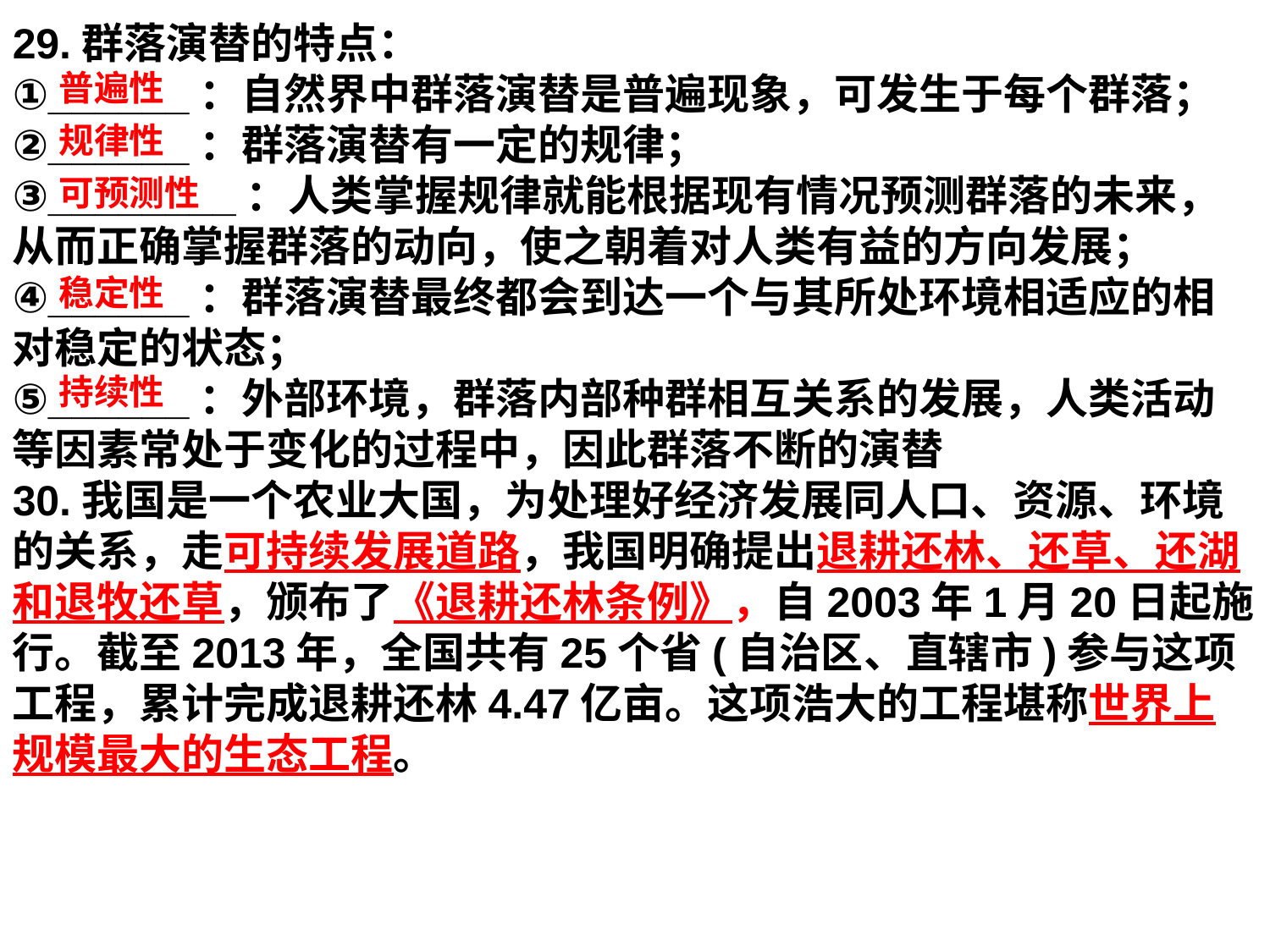

29.群落演替的特点：
①______：自然界中群落演替是普遍现象，可发生于每个群落；
②______：群落演替有一定的规律；
③________：人类掌握规律就能根据现有情况预测群落的未来，从而正确掌握群落的动向，使之朝着对人类有益的方向发展；
④______：群落演替最终都会到达一个与其所处环境相适应的相对稳定的状态；
⑤______：外部环境，群落内部种群相互关系的发展，人类活动等因素常处于变化的过程中，因此群落不断的演替
30.我国是一个农业大国，为处理好经济发展同人口、资源、环境的关系，走可持续发展道路，我国明确提出退耕还林、还草、还湖和退牧还草，颁布了《退耕还林条例》，自2003年1月20日起施行。截至2013年，全国共有25个省(自治区、直辖市)参与这项工程，累计完成退耕还林4.47亿亩。这项浩大的工程堪称世界上规模最大的生态工程。
普遍性
规律性
可预测性
稳定性
持续性